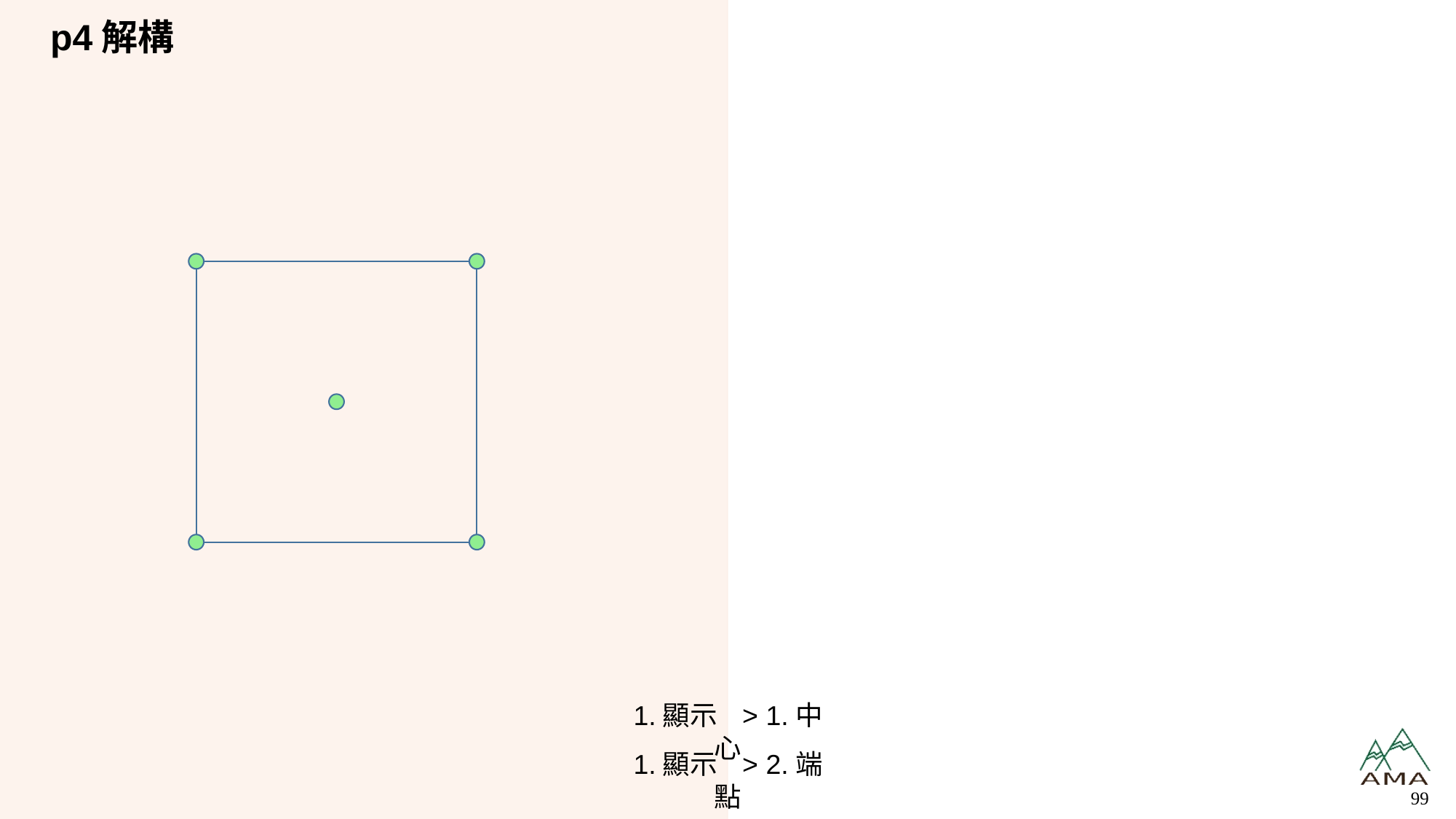

# p4解構

1.顯示   > 1.中心
1.顯示   > 2.端點
99